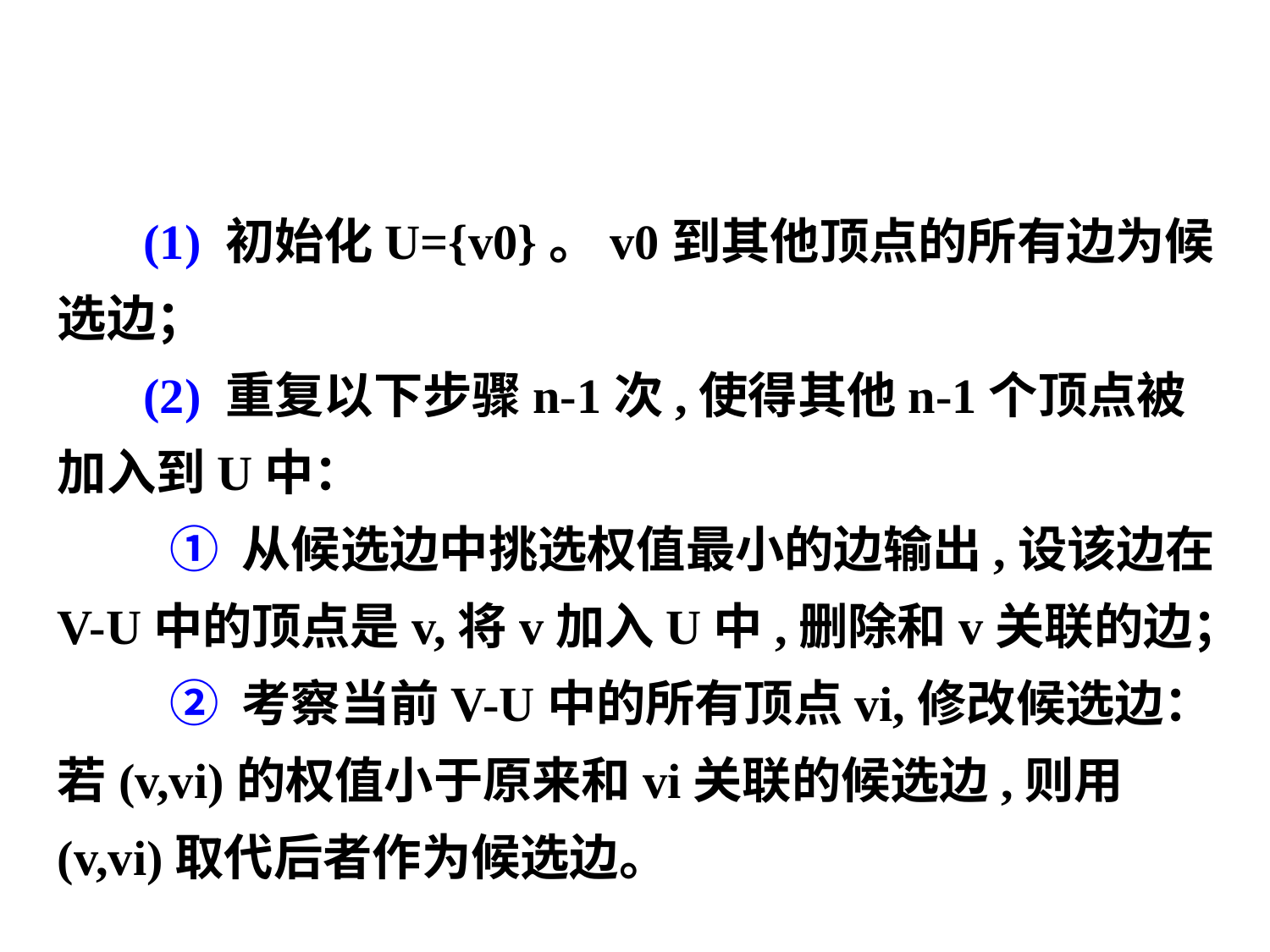

(1) 初始化U={v0}。v0到其他顶点的所有边为候选边；
       (2) 重复以下步骤n-1次,使得其他n-1个顶点被加入到U中：
          ① 从候选边中挑选权值最小的边输出,设该边在V-U中的顶点是v,将v加入U中,删除和v关联的边；
          ② 考察当前V-U中的所有顶点vi,修改候选边：若(v,vi)的权值小于原来和vi关联的候选边,则用(v,vi)取代后者作为候选边。